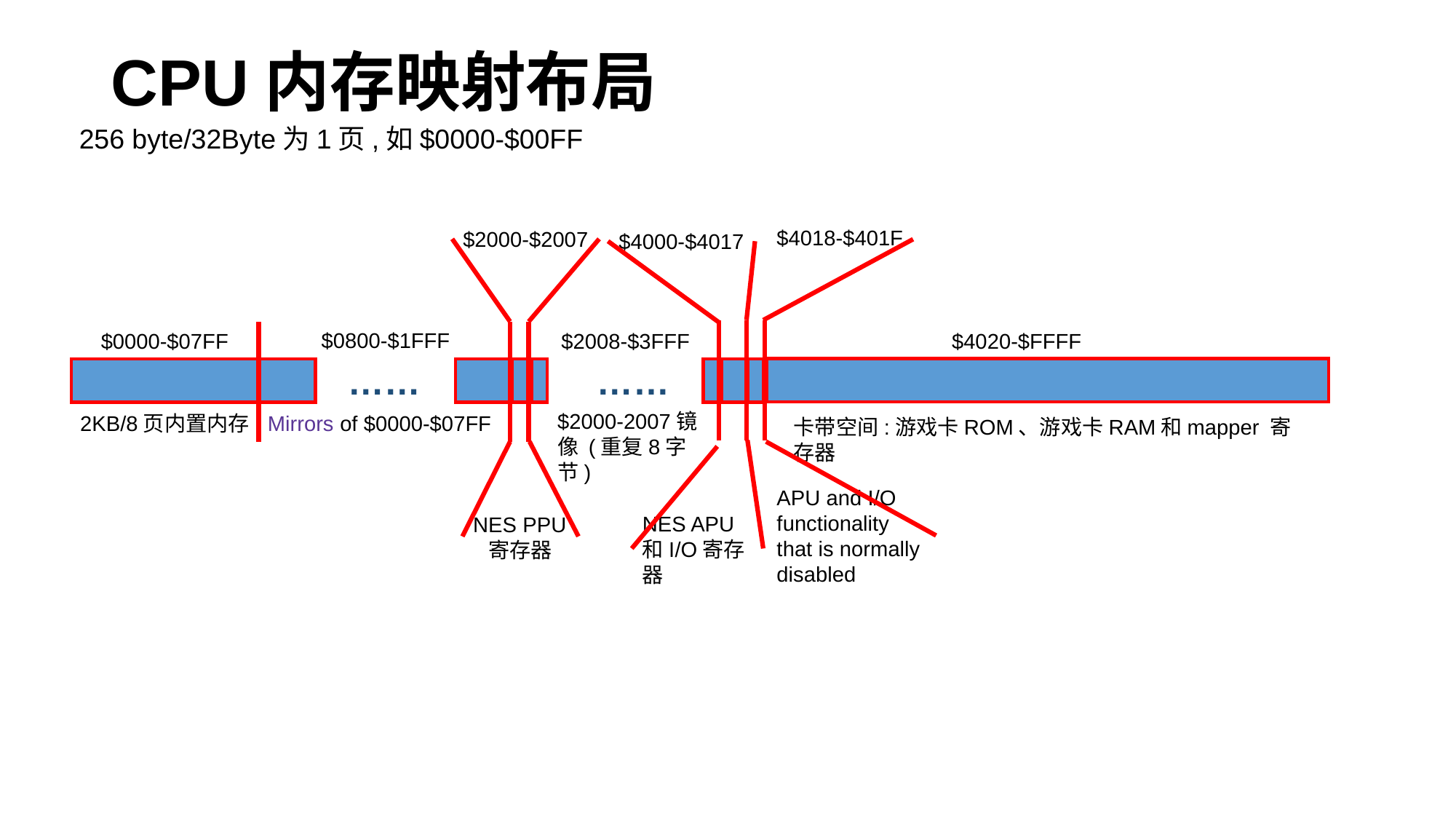

# CPU内存映射布局
256 byte/32Byte为1页,如$0000-$00FF
$4018-$401F
$2000-$2007
$4000-$4017
$0800-$1FFF
$0000-$07FF

2KB/8页内置内存
$2008-$3FFF
$4020-$FFFF

……

……

$2000-2007镜像 (重复8字节)
Mirrors of $0000-$07FF
卡带空间:游戏卡ROM、游戏卡RAM和mapper 寄存器
APU and I/O functionality that is normally disabled
NES APU和I/O寄存器
NES PPU寄存器